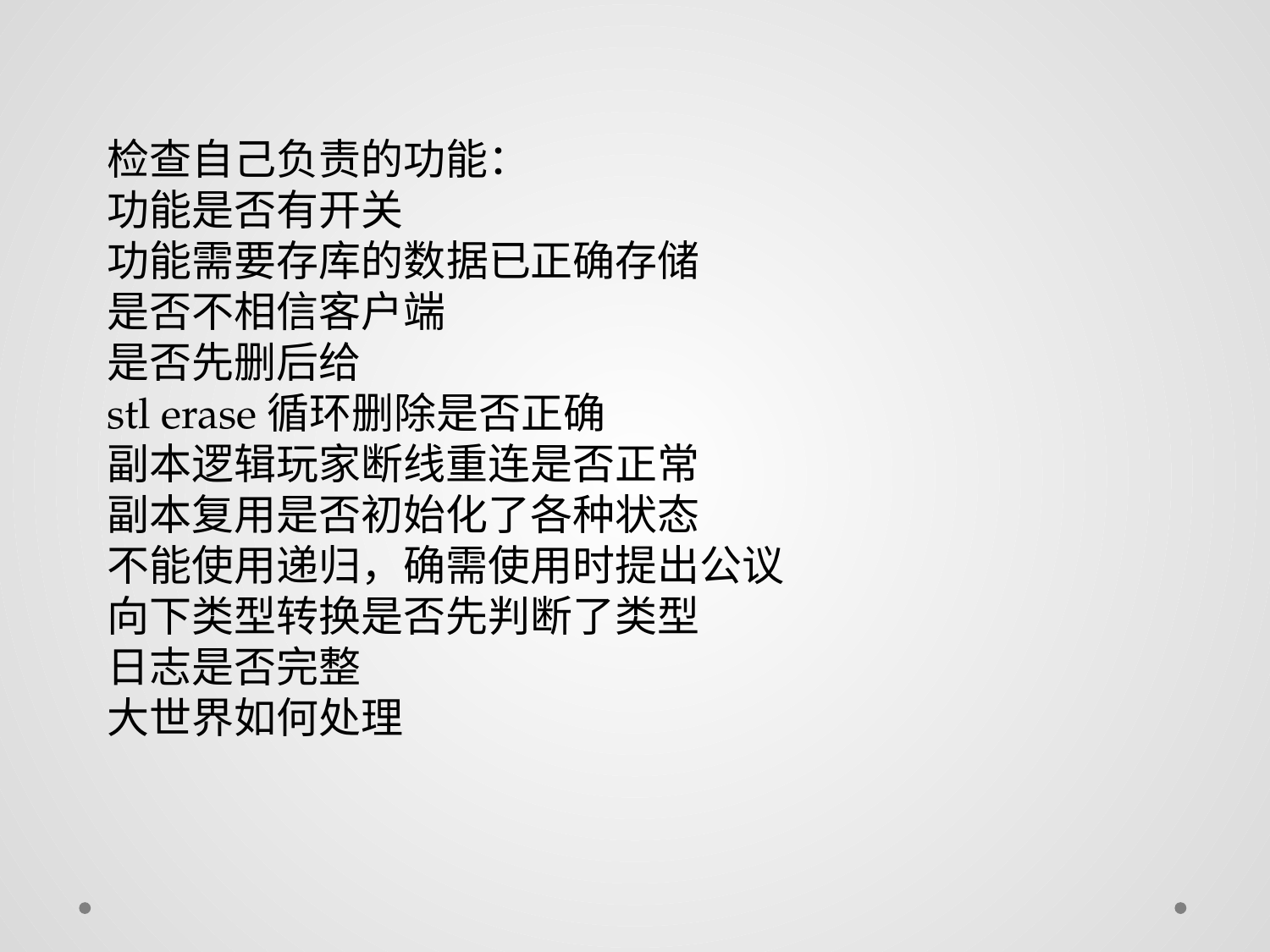

检查自己负责的功能：
功能是否有开关
功能需要存库的数据已正确存储
是否不相信客户端
是否先删后给
stl erase循环删除是否正确
副本逻辑玩家断线重连是否正常
副本复用是否初始化了各种状态
不能使用递归，确需使用时提出公议
向下类型转换是否先判断了类型
日志是否完整
大世界如何处理